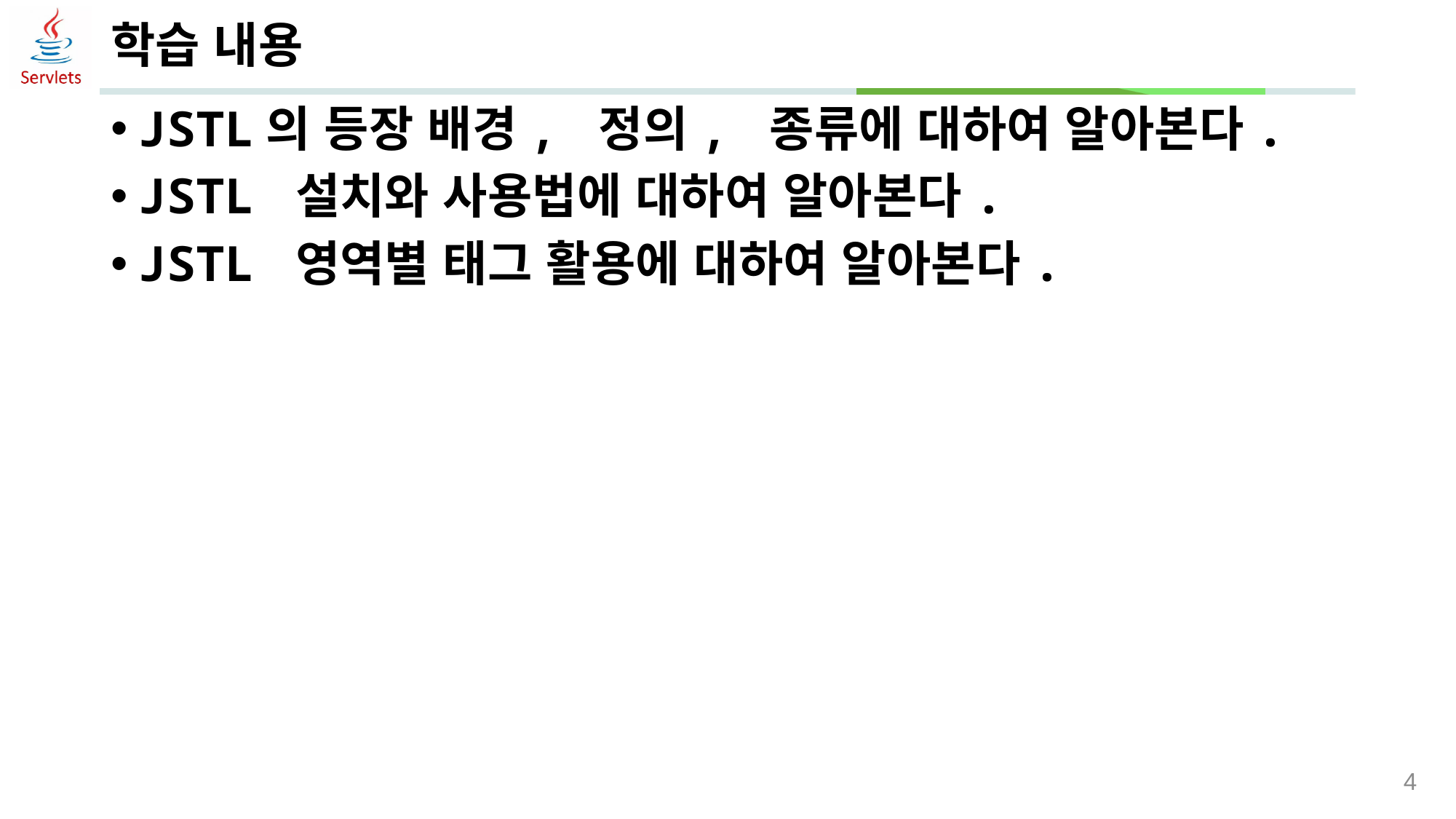

# 학습 내용
JSTL의 등장 배경, 정의, 종류에 대하여 알아본다.
JSTL 설치와 사용법에 대하여 알아본다.
JSTL 영역별 태그 활용에 대하여 알아본다.

4